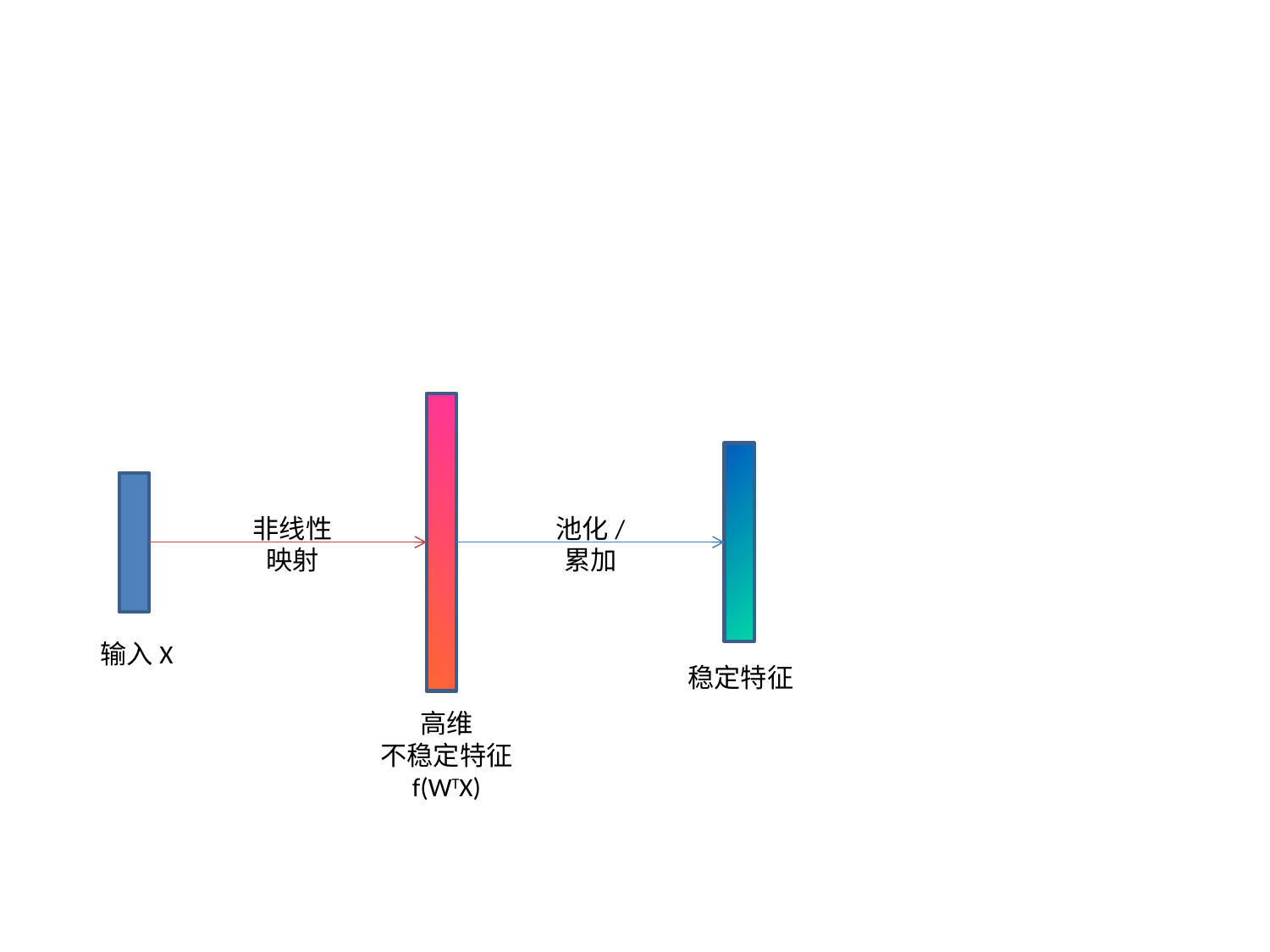

非线性
映射
池化/
累加
输入X
稳定特征
高维
不稳定特征
f(WTX)